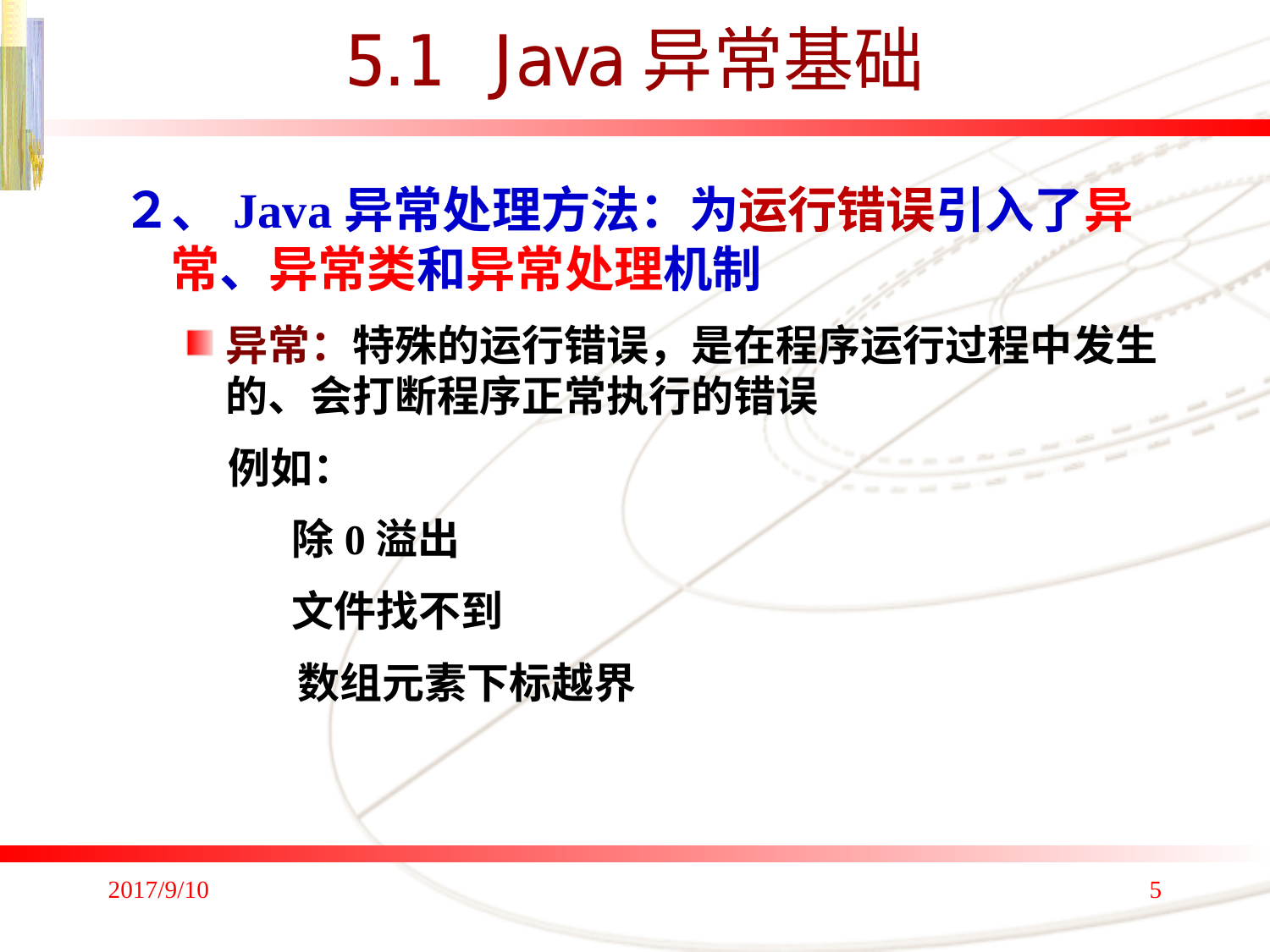

# 5.1  Java异常基础
２、Java异常处理方法：为运行错误引入了异常、异常类和异常处理机制
异常：特殊的运行错误，是在程序运行过程中发生的、会打断程序正常执行的错误
　例如：
　除0溢出
　文件找不到
    数组元素下标越界

2017/9/10
5